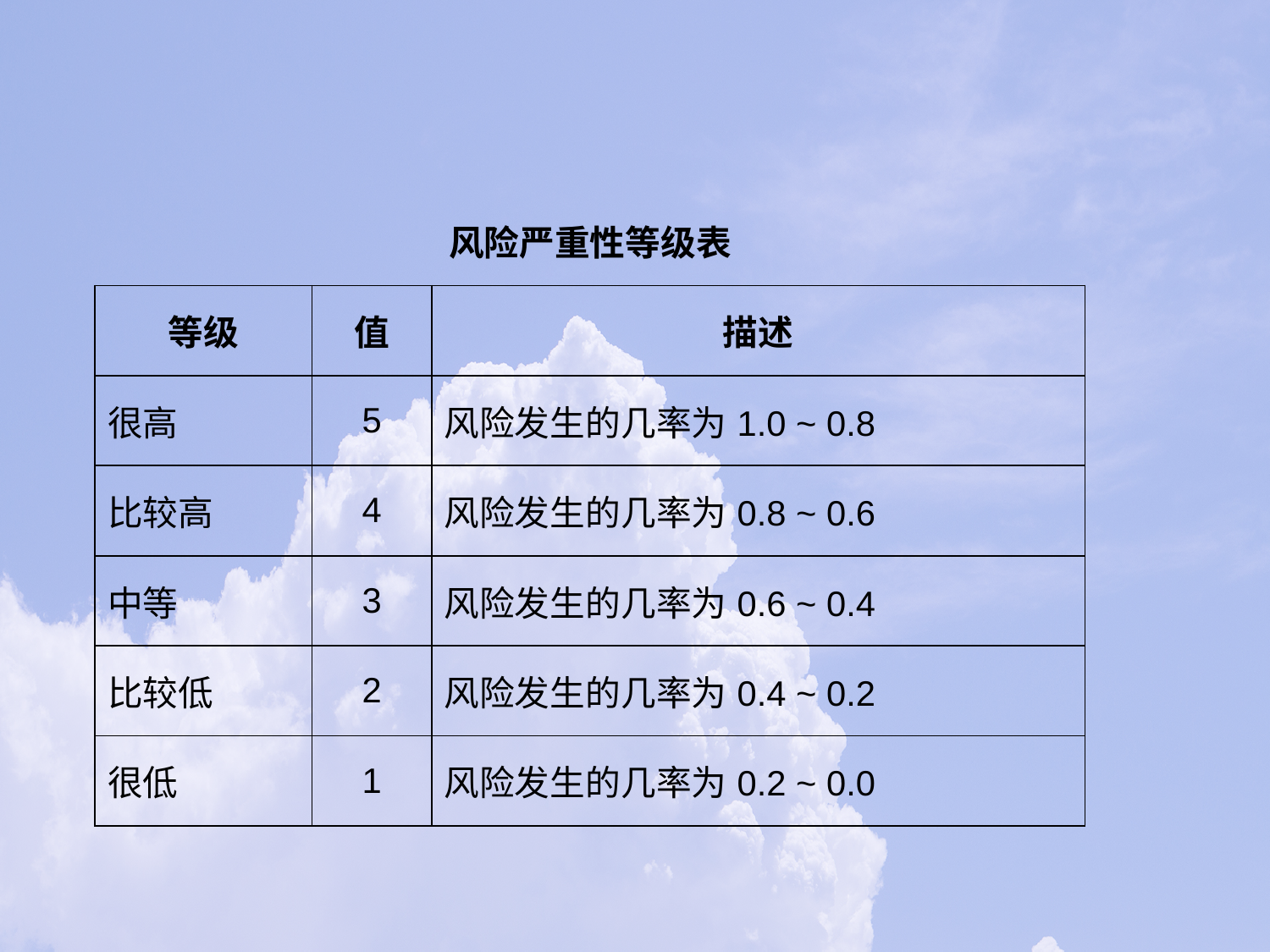

| 风险严重性等级表 |  |  |
| --- | --- | --- |
| 等级 | 值 | 描述 |
| 很高 | 5 | 风险发生的几率为1.0 ~ 0.8 |
| 比较高 | 4 | 风险发生的几率为0.8 ~ 0.6 |
| 中等 | 3 | 风险发生的几率为0.6 ~ 0.4 |
| 比较低 | 2 | 风险发生的几率为0.4 ~ 0.2 |
| 很低 | 1 | 风险发生的几率为0.2 ~ 0.0 |